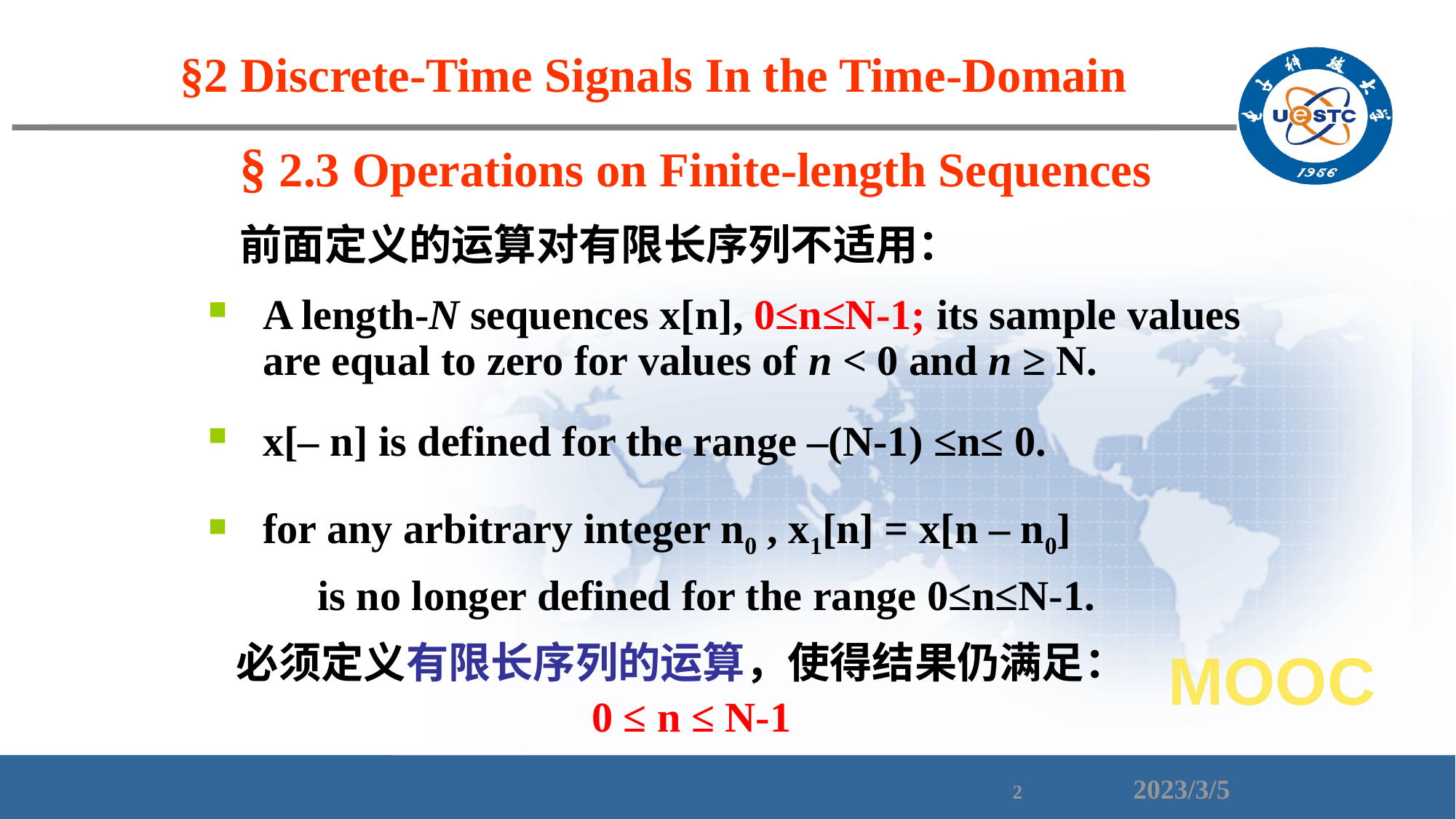

§2 Discrete-Time Signals In the Time-Domain
§ 2.3 Operations on Finite-length Sequences
前面定义的运算对有限长序列不适用：
A length-N sequences x[n], 0≤n≤N-1; its sample values are equal to zero for values of n < 0 and n ≥ N.
x[– n] is defined for the range –(N-1) ≤n≤ 0.
for any arbitrary integer n0 , x1[n] = x[n – n0]
	is no longer defined for the range 0≤n≤N-1.
MOOC
必须定义有限长序列的运算，使得结果仍满足：
0 ≤ n ≤ N-1